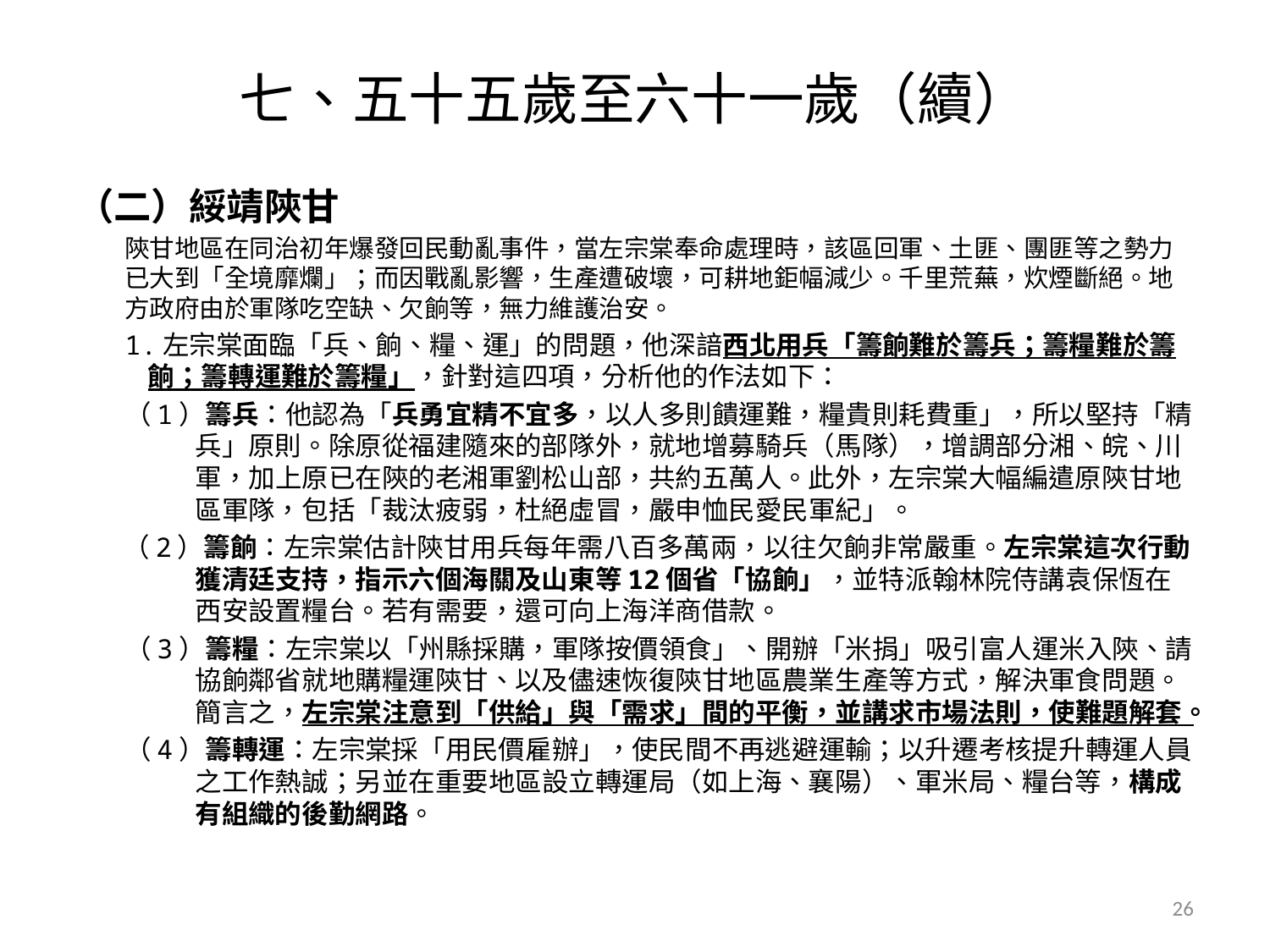

# 七、五十五歲至六十一歲（續）
（二）綏靖陝甘
陝甘地區在同治初年爆發回民動亂事件，當左宗棠奉命處理時，該區回軍、土匪、團匪等之勢力已大到「全境靡爛」；而因戰亂影響，生產遭破壞，可耕地鉅幅減少。千里荒蕪，炊煙斷絕。地方政府由於軍隊吃空缺、欠餉等，無力維護治安。
1.左宗棠面臨「兵、餉、糧、運」的問題，他深諳西北用兵「籌餉難於籌兵；籌糧難於籌餉；籌轉運難於籌糧」，針對這四項，分析他的作法如下：
（1）籌兵：他認為「兵勇宜精不宜多，以人多則饋運難，糧貴則耗費重」，所以堅持「精兵」原則。除原從福建隨來的部隊外，就地增募騎兵（馬隊），增調部分湘、皖、川軍，加上原已在陝的老湘軍劉松山部，共約五萬人。此外，左宗棠大幅編遣原陝甘地區軍隊，包括「裁汰疲弱，杜絕虛冒，嚴申恤民愛民軍紀」。
 （2）籌餉：左宗棠估計陝甘用兵每年需八百多萬兩，以往欠餉非常嚴重。左宗棠這次行動獲清廷支持，指示六個海關及山東等12個省「協餉」，並特派翰林院侍講袁保恆在西安設置糧台。若有需要，還可向上海洋商借款。
（3）籌糧：左宗棠以「州縣採購，軍隊按價領食」、開辦「米捐」吸引富人運米入陝、請協餉鄰省就地購糧運陝甘、以及儘速恢復陝甘地區農業生產等方式，解決軍食問題。簡言之，左宗棠注意到「供給」與「需求」間的平衡，並講求市場法則，使難題解套。
（4）籌轉運：左宗棠採「用民價雇辦」，使民間不再逃避運輸；以升遷考核提升轉運人員之工作熱誠；另並在重要地區設立轉運局（如上海、襄陽）、軍米局、糧台等，構成有組織的後勤網路。

26